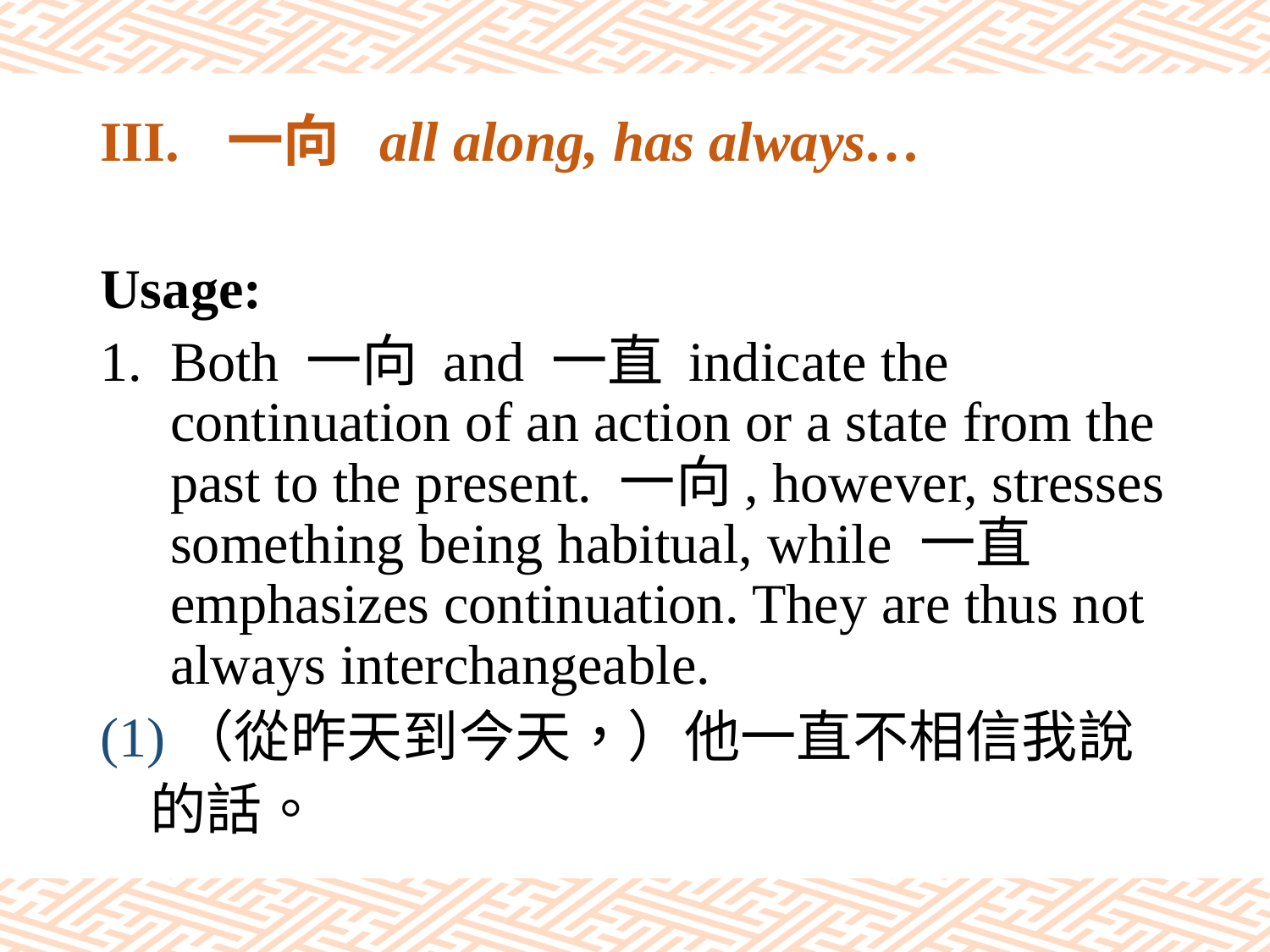

# III.	一向  all along, has always…
Usage:
Both 一向 and 一直 indicate the continuation of an action or a state from the past to the present. 一向, however, stresses something being habitual, while 一直 emphasizes continuation. They are thus not always interchangeable.
(1)（從昨天到今天，）他一直不相信我說
   的話。